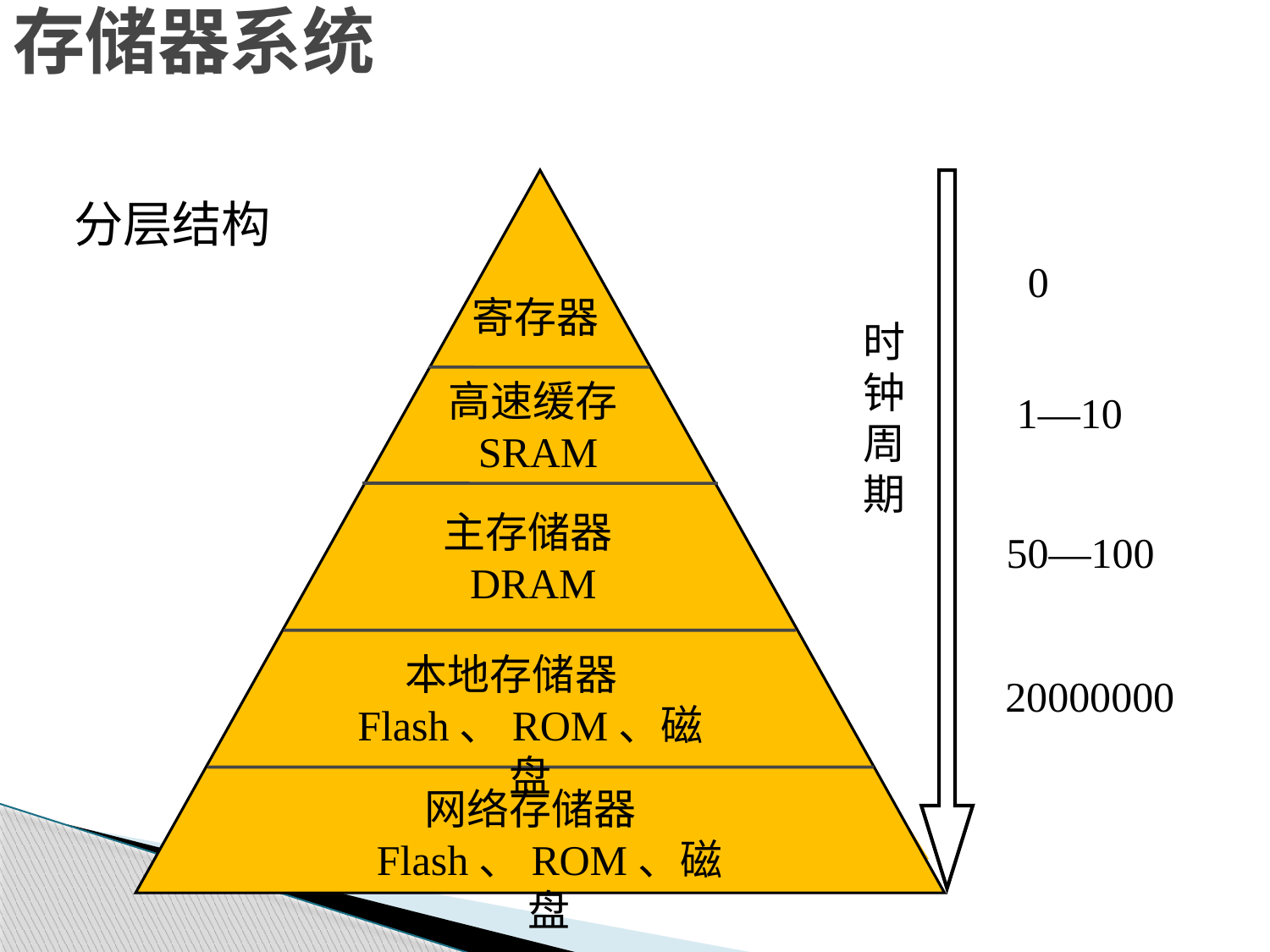

存储器系统

分层结构
0
寄存器
时钟周期
高速缓存SRAM
1—10
主存储器DRAM
50—100
本地存储器     Flash、ROM、磁盘
20000000
网络存储器     Flash、ROM、磁盘